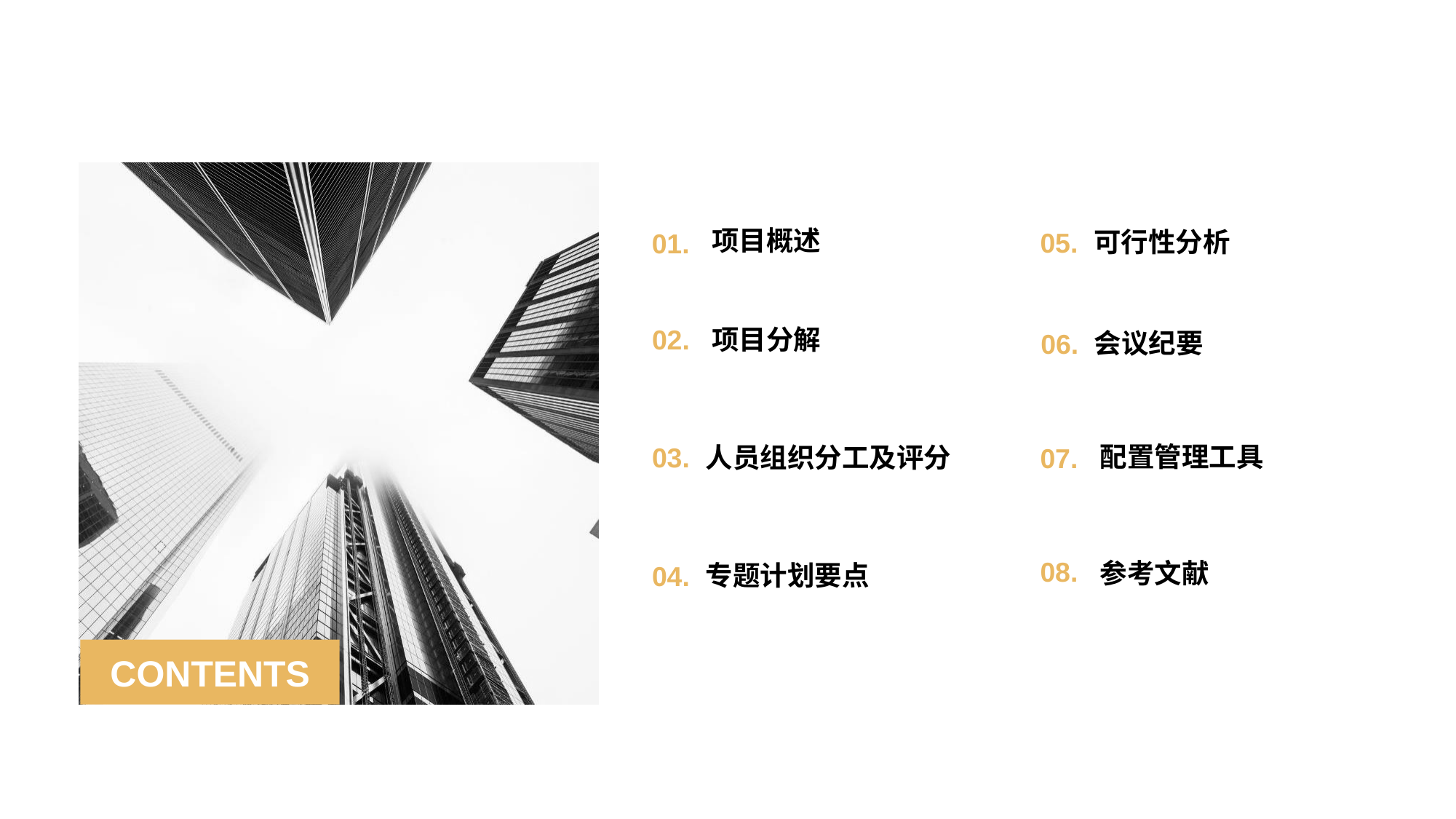

项目概述
可行性分析
05.
01.
02.
项目分解
会议纪要
06.
配置管理工具
人员组织分工及评分
03.
07.
08.
参考文献
专题计划要点
04.
CONTENTS